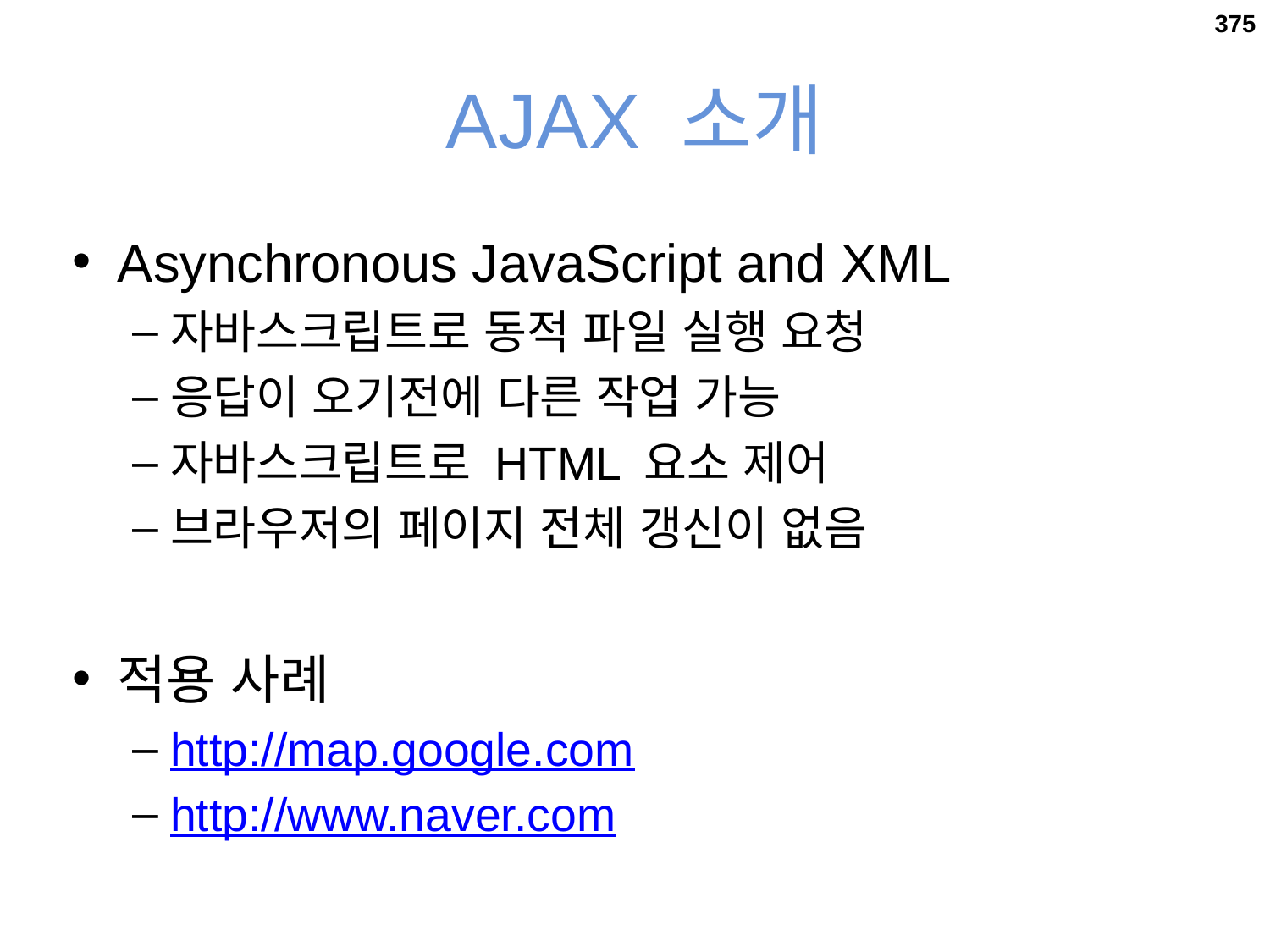

375
# AJAX 소개
Asynchronous JavaScript and XML
자바스크립트로 동적 파일 실행 요청
응답이 오기전에 다른 작업 가능
자바스크립트로 HTML 요소 제어
브라우저의 페이지 전체 갱신이 없음

적용 사례
http://map.google.com
http://www.naver.com